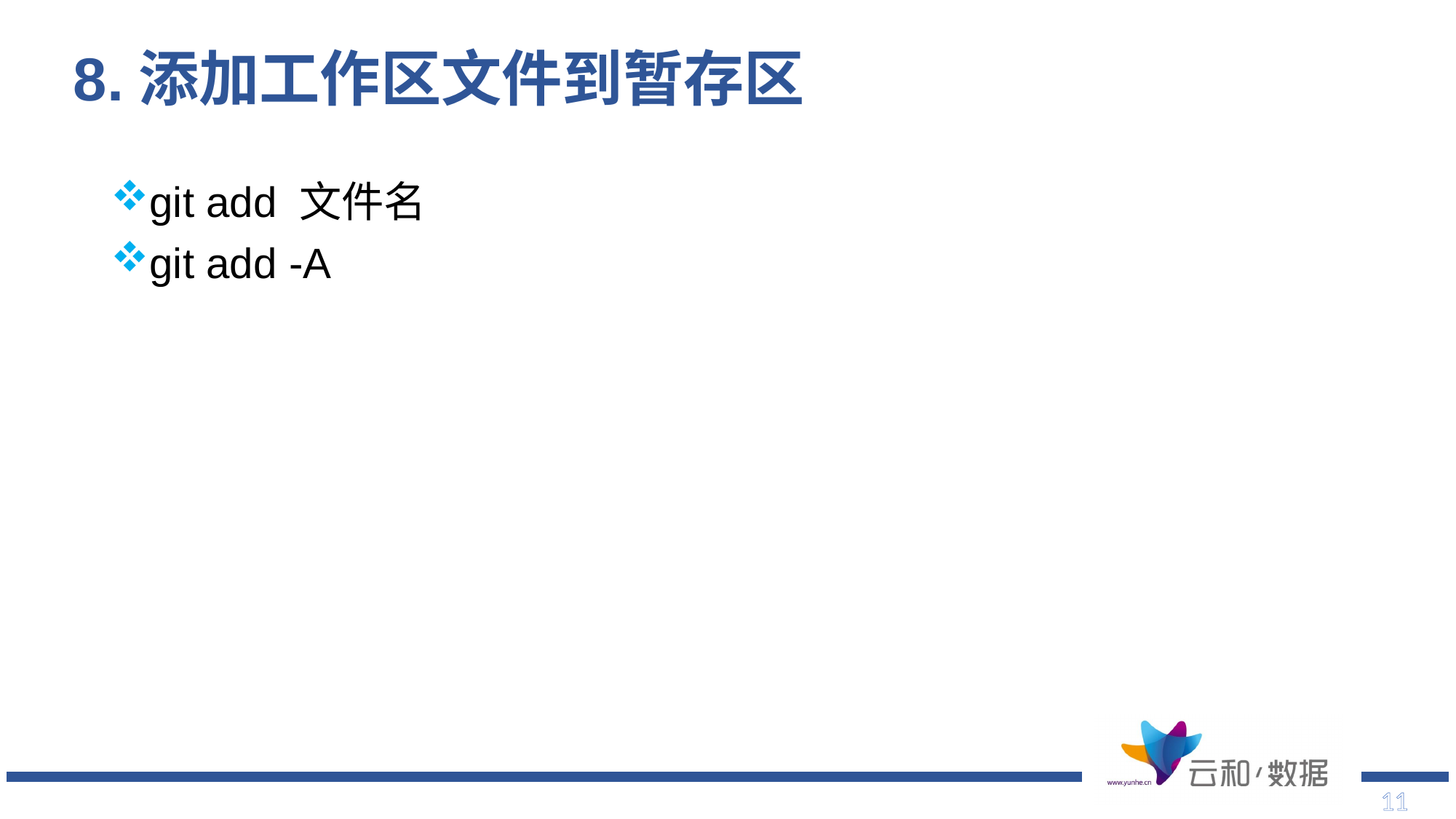

# 8.添加工作区文件到暂存区
git add 文件名
git add -A